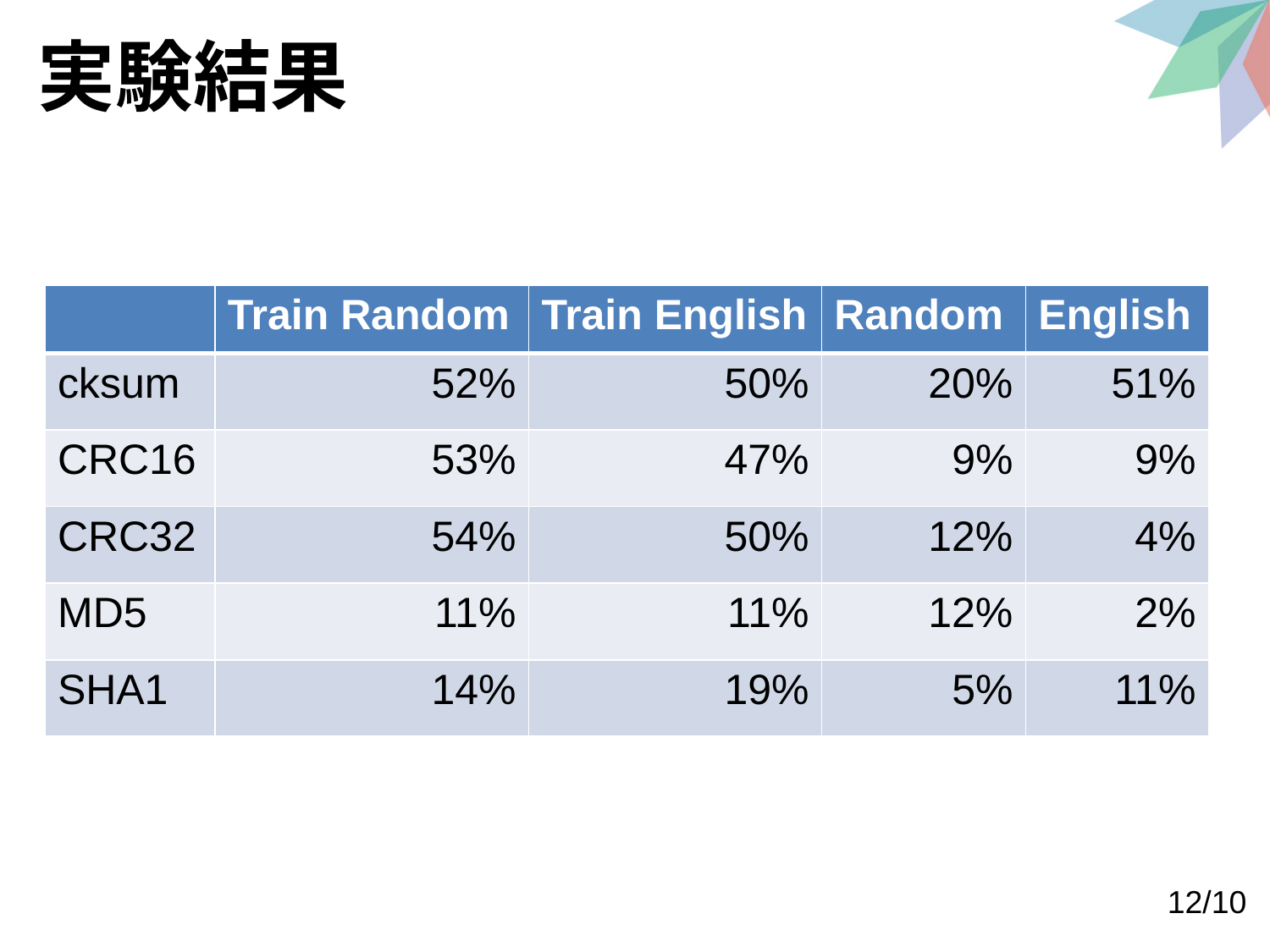

# 実験結果
学習時に得られた正答率
|  | Random | English |
| --- | --- | --- |
| cksum | 52% | 50% |
| CRC16 | 53% | 47% |
| CRC32 | 54% | 50% |
| MD5 | 11% | 11% |
| SHA1 | 14% | 19% |
|  | Train Random | Train English | Random | English |
| --- | --- | --- | --- | --- |
| cksum | 52% | 50% | 20% | 51% |
| CRC16 | 53% | 47% | 9% | 9% |
| CRC32 | 54% | 50% | 12% | 4% |
| MD5 | 11% | 11% | 12% | 2% |
| SHA1 | 14% | 19% | 5% | 11% |
|  | Random | English |
| --- | --- | --- |
| cksum | 20% | 51% |
| CRC16 | 9% | 9% |
| CRC32 | 12% | 4% |
| MD5 | 12% | 2% |
| SHA1 | 5% | 11% |
12/10
学習済NNを用いて得られた正答率